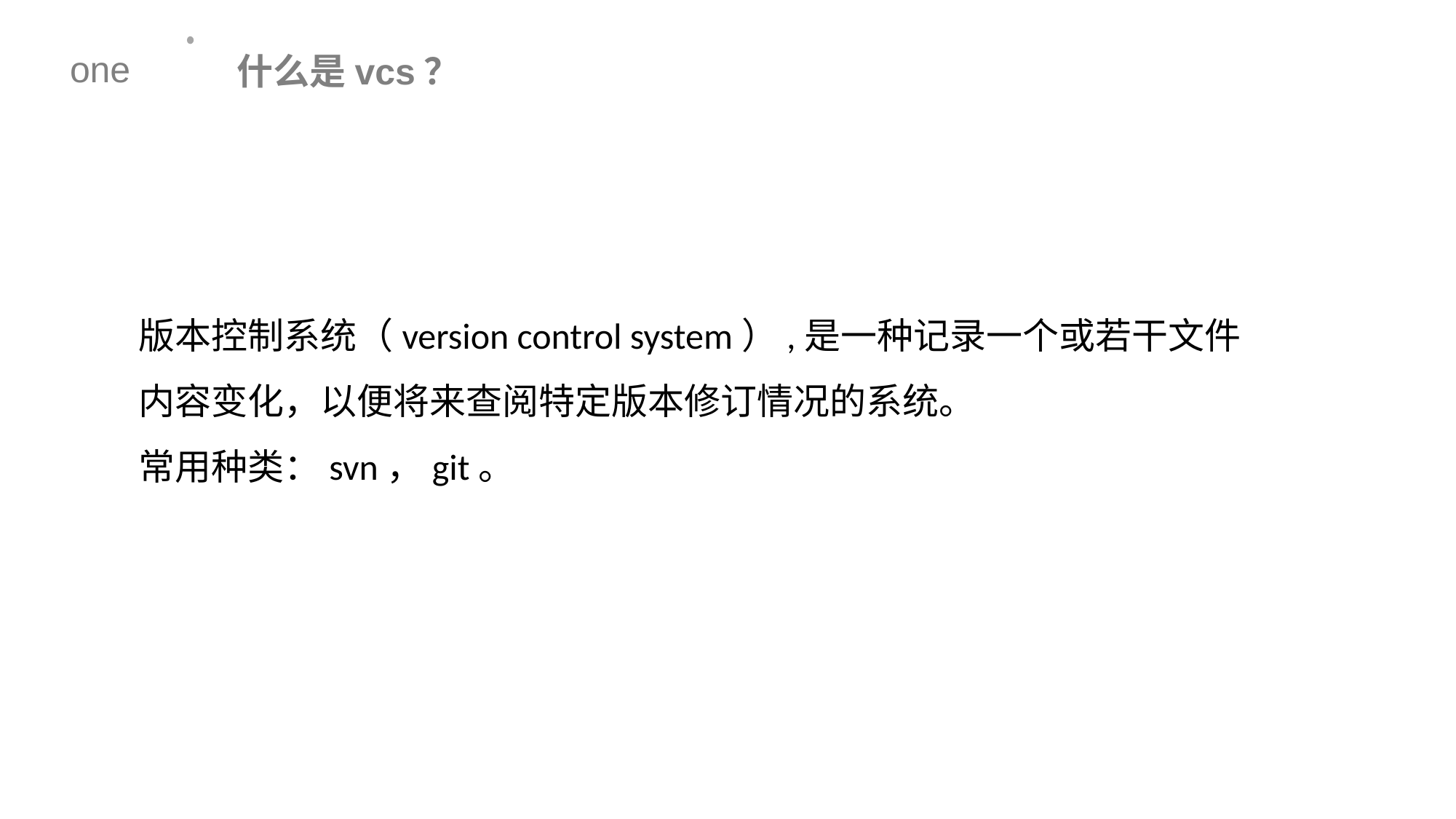

什么是vcs？

one
版本控制系统（version control system）,是一种记录一个或若干文件内容变化，以便将来查阅特定版本修订情况的系统。
常用种类：svn，git。